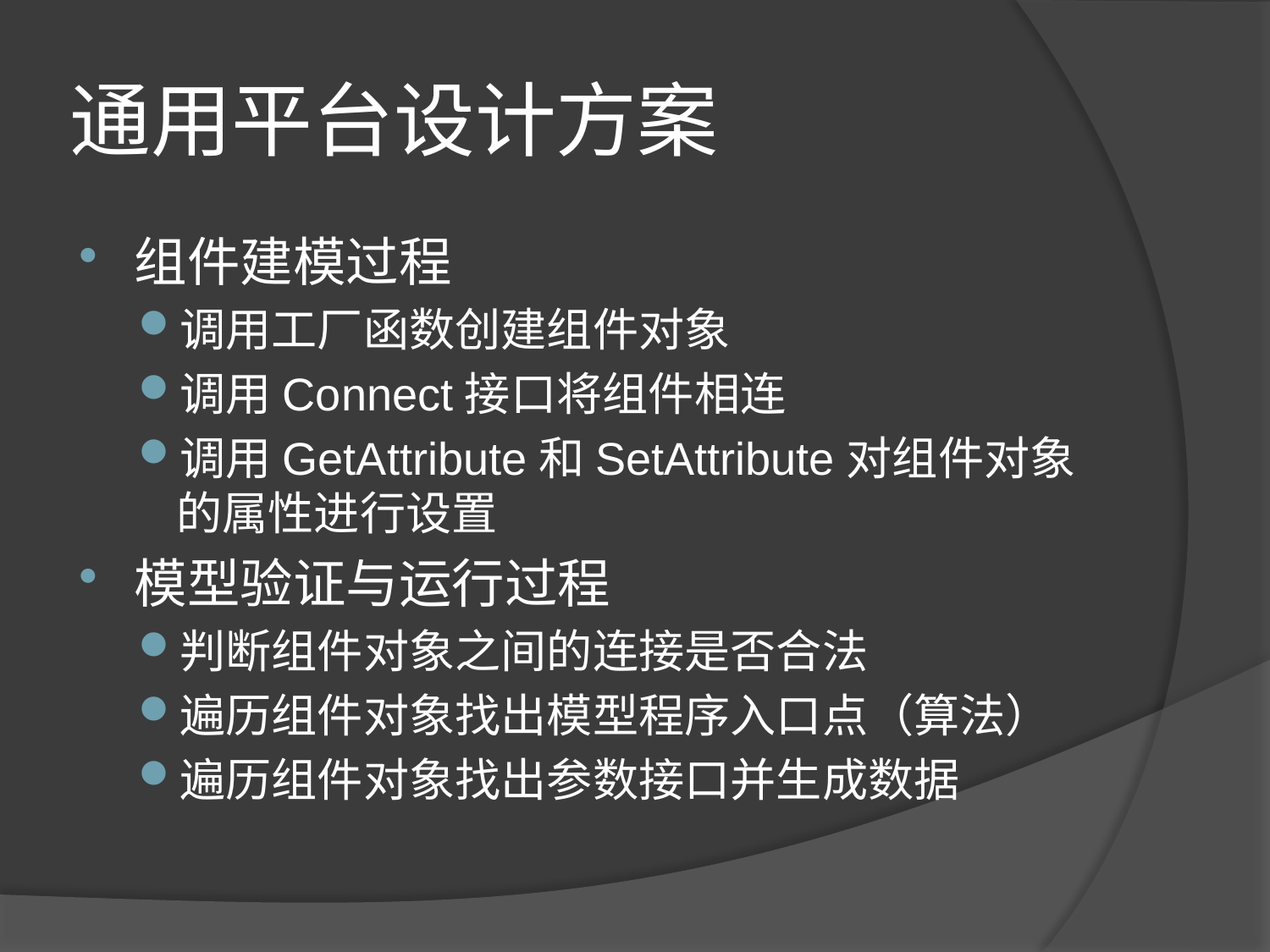

# 通用平台设计方案
组件建模过程
调用工厂函数创建组件对象
调用Connect接口将组件相连
调用GetAttribute和SetAttribute对组件对象的属性进行设置
模型验证与运行过程
判断组件对象之间的连接是否合法
遍历组件对象找出模型程序入口点（算法）
遍历组件对象找出参数接口并生成数据